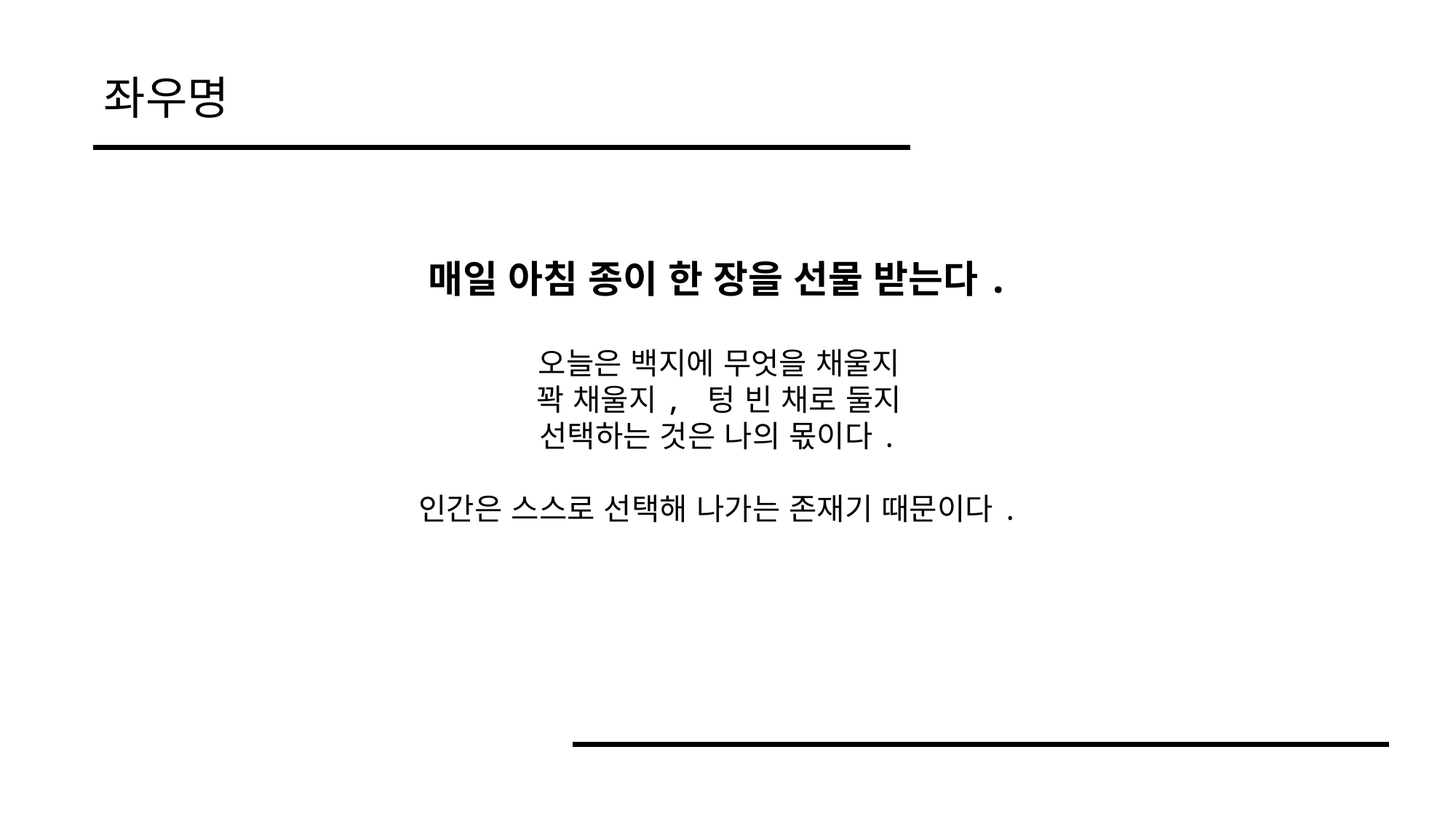

좌우명
매일 아침 종이 한 장을 선물 받는다.

오늘은 백지에 무엇을 채울지
꽉 채울지, 텅 빈 채로 둘지
선택하는 것은 나의 몫이다.

인간은 스스로 선택해 나가는 존재기 때문이다.